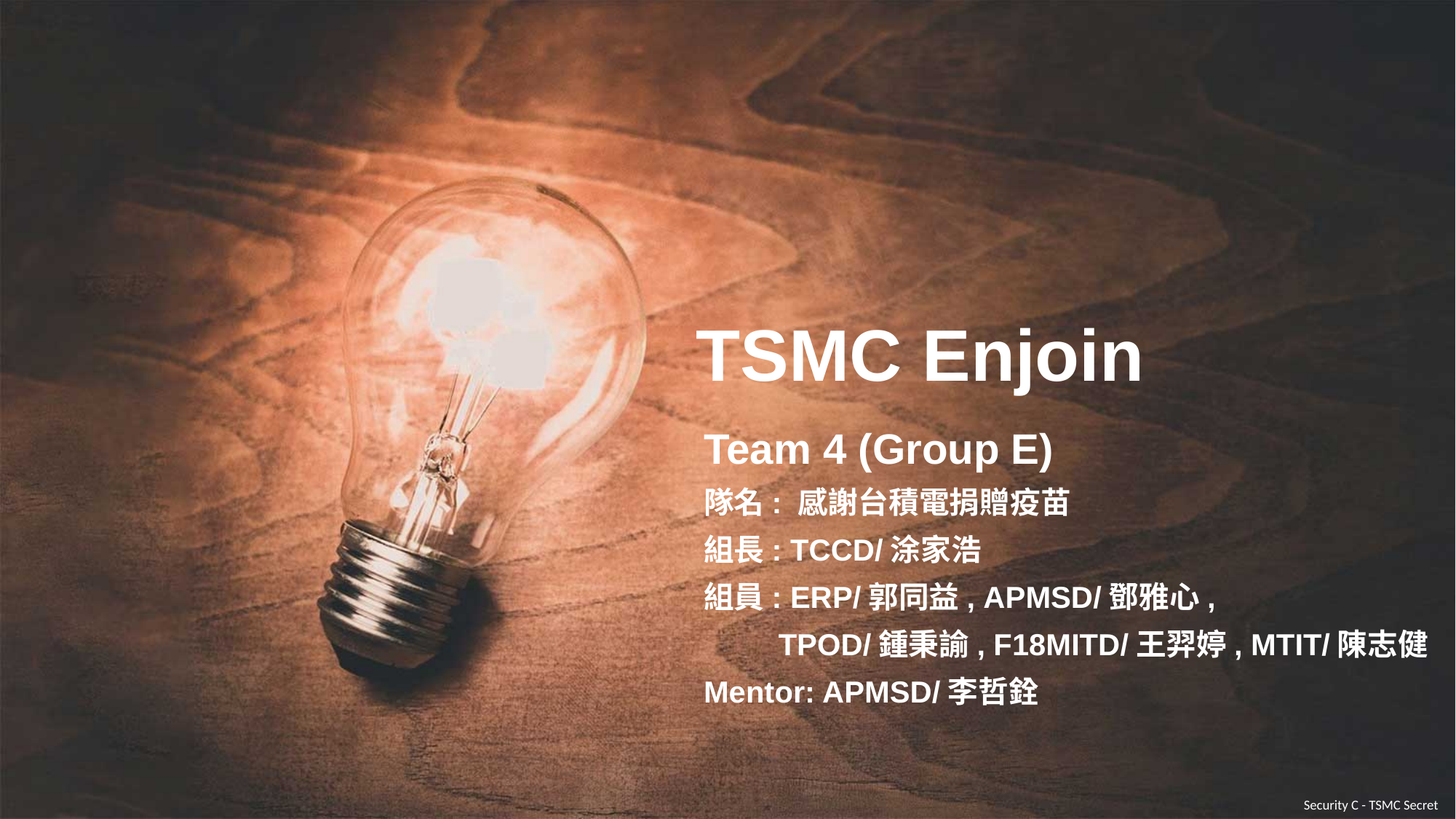

TSMC Enjoin
Team 4 (Group E)
隊名: 感謝台積電捐贈疫苗
組長: TCCD/涂家浩
組員: ERP/郭同益, APMSD/鄧雅心,
TPOD/鍾秉諭, F18MITD/王羿婷, MTIT/陳志健
Mentor: APMSD/李哲銓